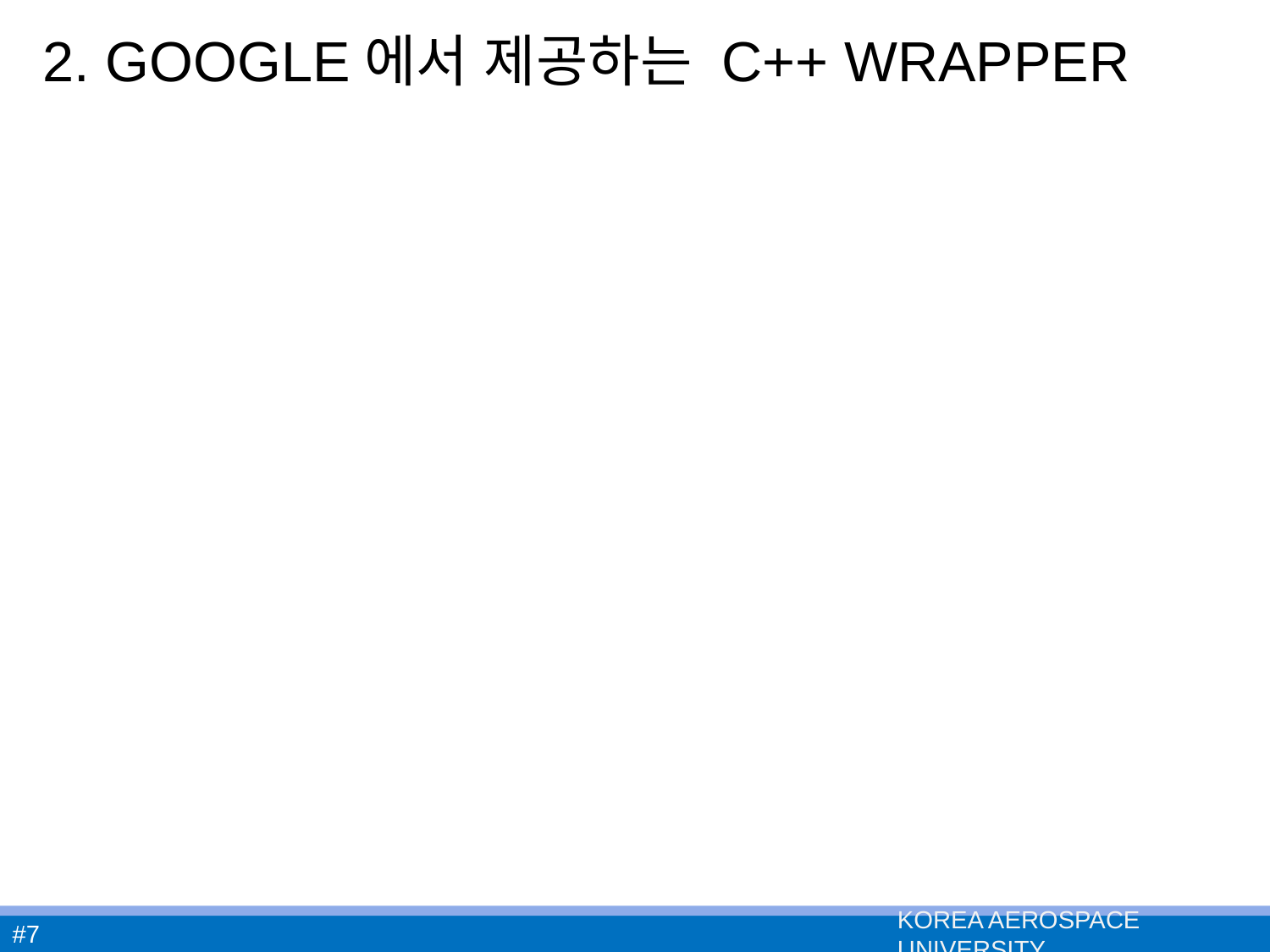

# 2. Google에서 제공하는 C++ wrapper

#7